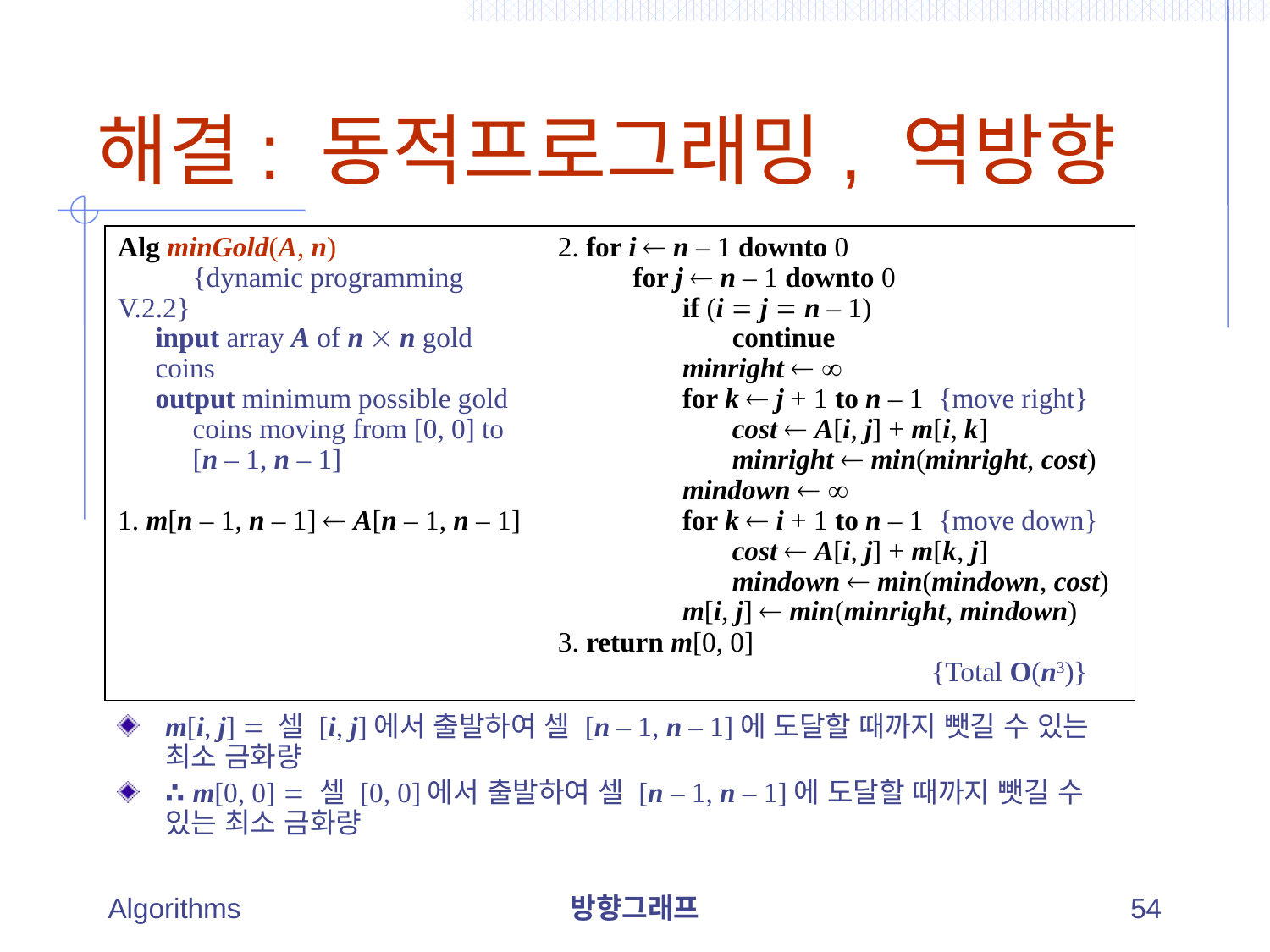

# 해결: 동적프로그래밍, 역방향
2. for i ← n – 1 downto 0
		for j ← n – 1 downto 0
			if (i = j = n – 1)
				continue
			minright ← ∞
			for k ← j + 1 to n – 1	 {move right}
				cost ← A[i, j] + m[i, k]
	 			minright ← min(minright, cost)
			mindown ← ∞
			for k ← i + 1 to n – 1	 {move down}
				cost ← A[i, j] + m[k, j]
 				mindown ← min(mindown, cost)
			m[i, j] ← min(minright, mindown)
3. return m[0, 0]
								{Total O(n3)}

Alg minGold(A, n)
		{dynamic programming V.2.2}
 	input array A of n × n gold 		coins
	output minimum possible gold 		coins moving from [0, 0] to 		[n – 1, n – 1]

1. m[n – 1, n – 1] ← A[n – 1, n – 1]
m[i, j] = 셀 [i, j]에서 출발하여 셀 [n – 1, n – 1]에 도달할 때까지 뺏길 수 있는 최소 금화량
∴ m[0, 0] = 셀 [0, 0]에서 출발하여 셀 [n – 1, n – 1]에 도달할 때까지 뺏길 수 있는 최소 금화량
Algorithms
방향그래프
54